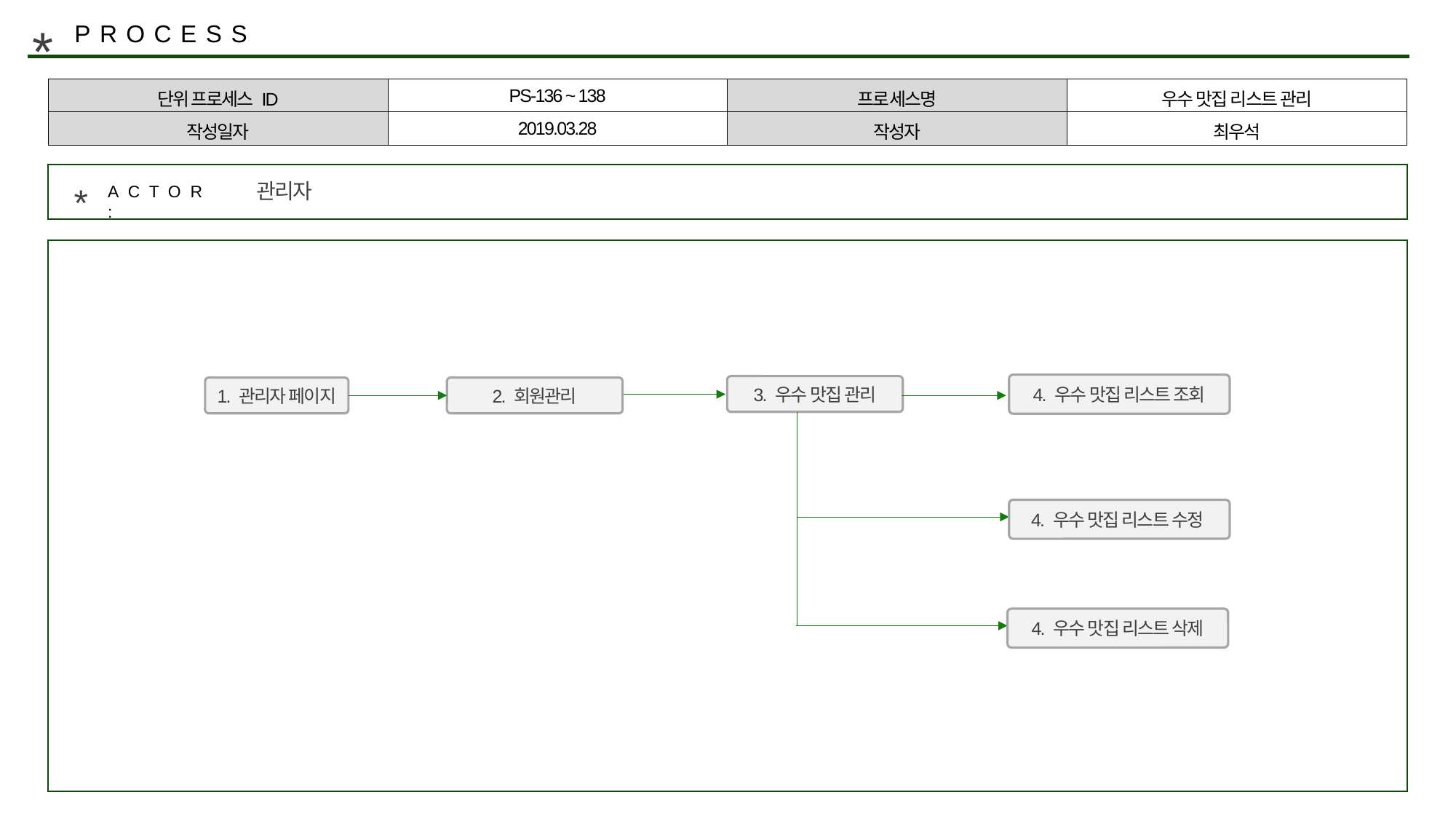

*
PROCESS
| 단위 프로세스 ID | PS-136 ~ 138 | 프로세스명 | 우수 맛집 리스트 관리 |
| --- | --- | --- | --- |
| 작성일자 | 2019.03.28 | 작성자 | 최우석 |

관리자
*
ACTOR :

4. 우수 맛집 리스트 조회
3. 우수 맛집 관리
1. 관리자 페이지
2. 회원관리
4. 우수 맛집 리스트 수정
4. 우수 맛집 리스트 삭제